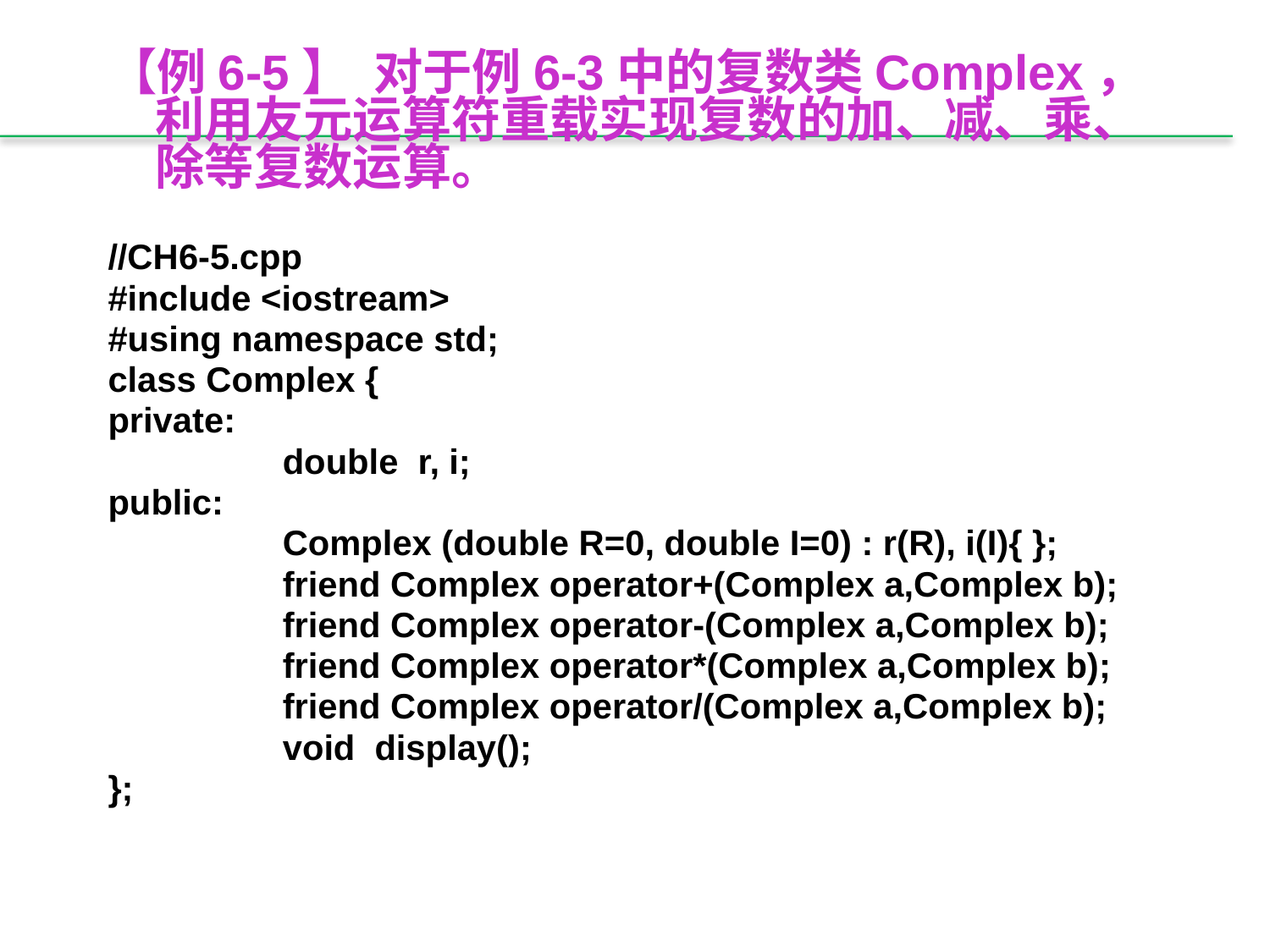

【例6-5】  对于例6-3中的复数类Complex，利用友元运算符重载实现复数的加、减、乘、除等复数运算。

//CH6-5.cpp
#include <iostream>
#using namespace std;
class Complex {
private:
		double  r, i;
public:
		Complex (double R=0, double I=0) : r(R), i(I){ };
		friend Complex operator+(Complex a,Complex b);
		friend Complex operator-(Complex a,Complex b);
		friend Complex operator*(Complex a,Complex b);
		friend Complex operator/(Complex a,Complex b);
		void  display();
};